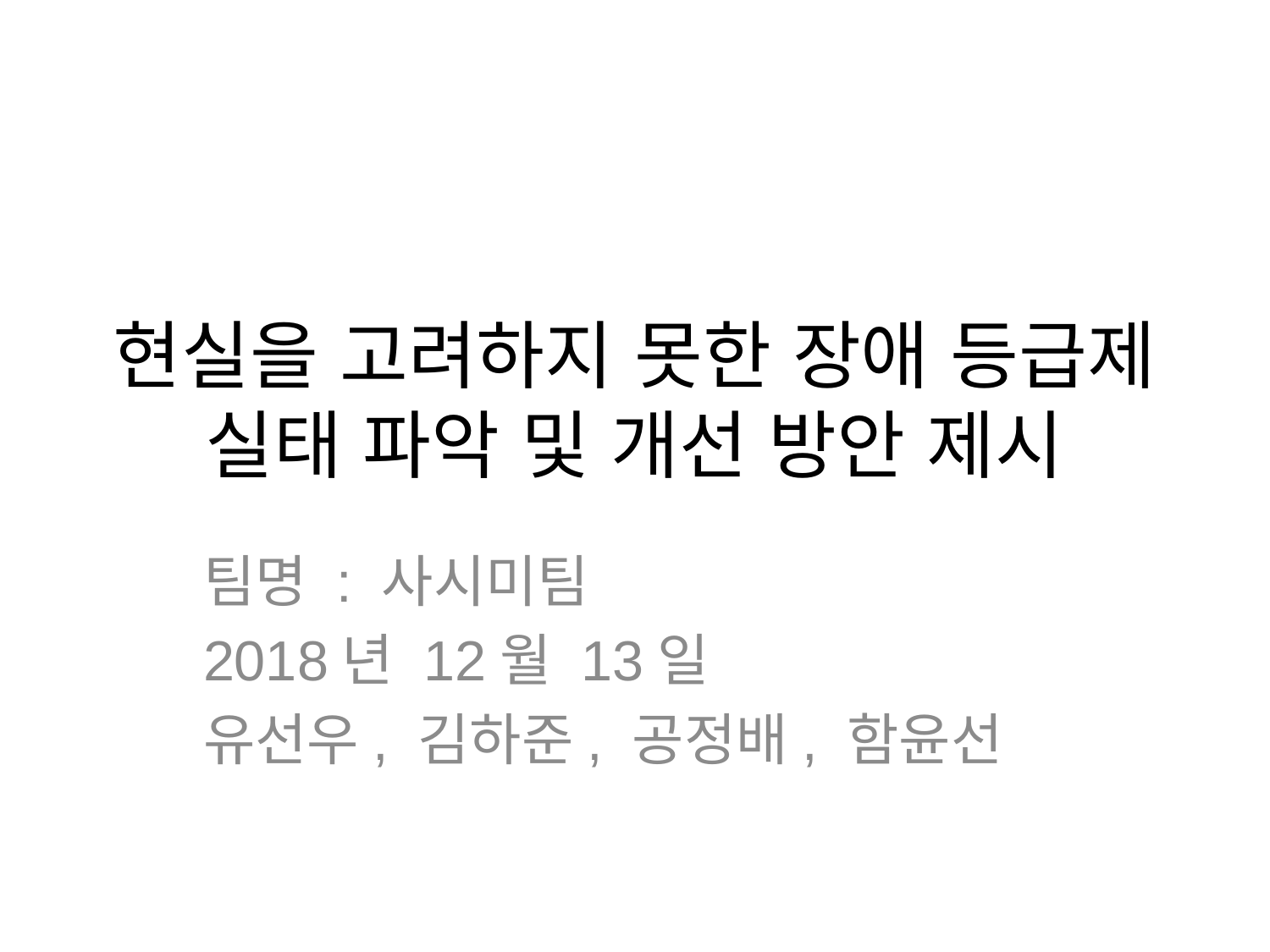

# 현실을 고려하지 못한 장애 등급제 실태 파악 및 개선 방안 제시
팀명 : 사시미팀
2018년 12월 13일
유선우, 김하준, 공정배, 함윤선